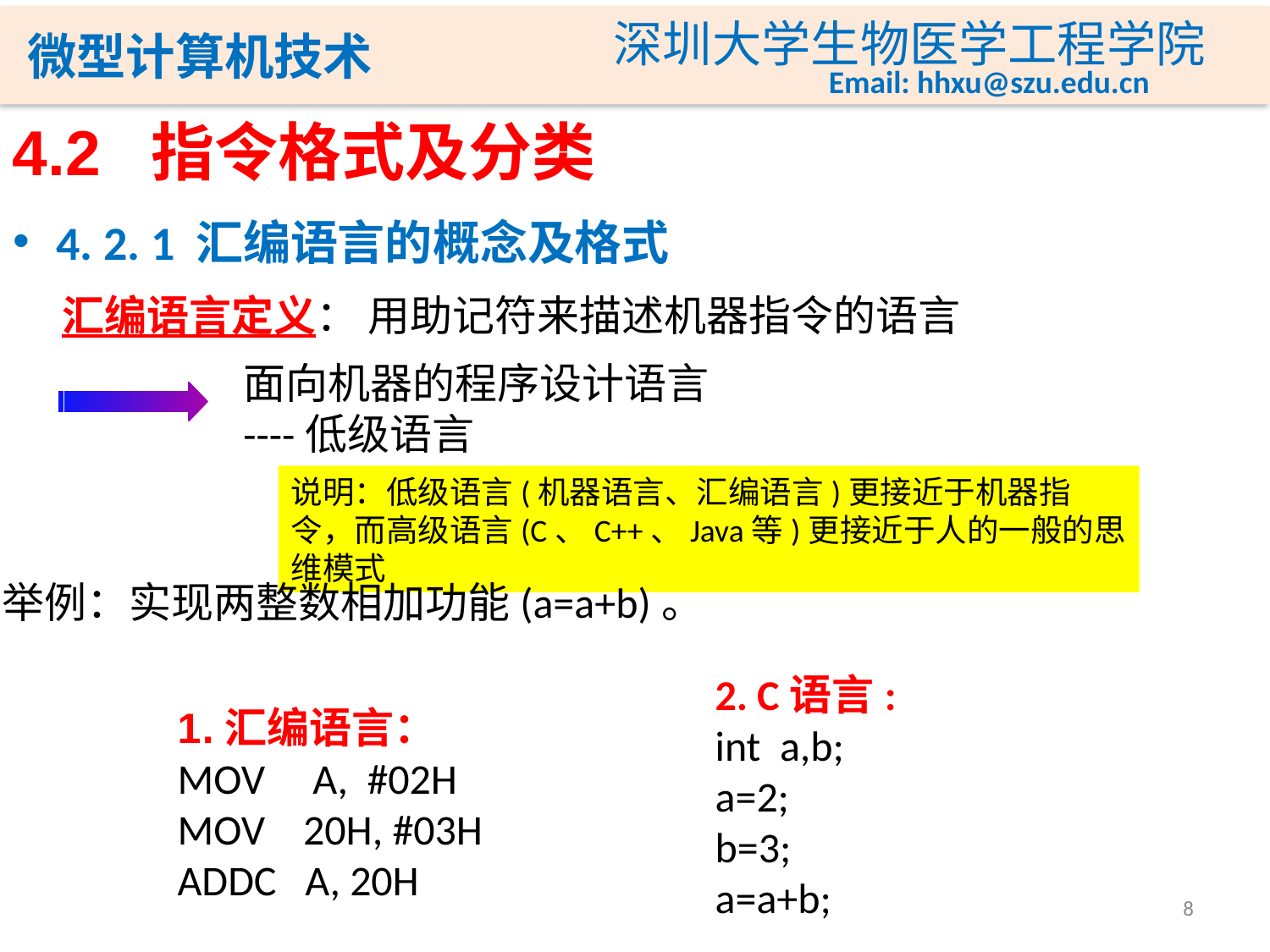

# 4.2  指令格式及分类
4. 2. 1 汇编语言的概念及格式
汇编语言定义： 用助记符来描述机器指令的语言
面向机器的程序设计语言
----低级语言

说明：低级语言(机器语言、汇编语言)更接近于机器指令，而高级语言(C、C++、Java等)更接近于人的一般的思维模式
举例：实现两整数相加功能(a=a+b)。
2. C语言:
int  a,b;
a=2;
b=3;
a=a+b;
汇编语言：
MOV     A,  #02H
MOV    20H, #03H
ADDC   A, 20H
8